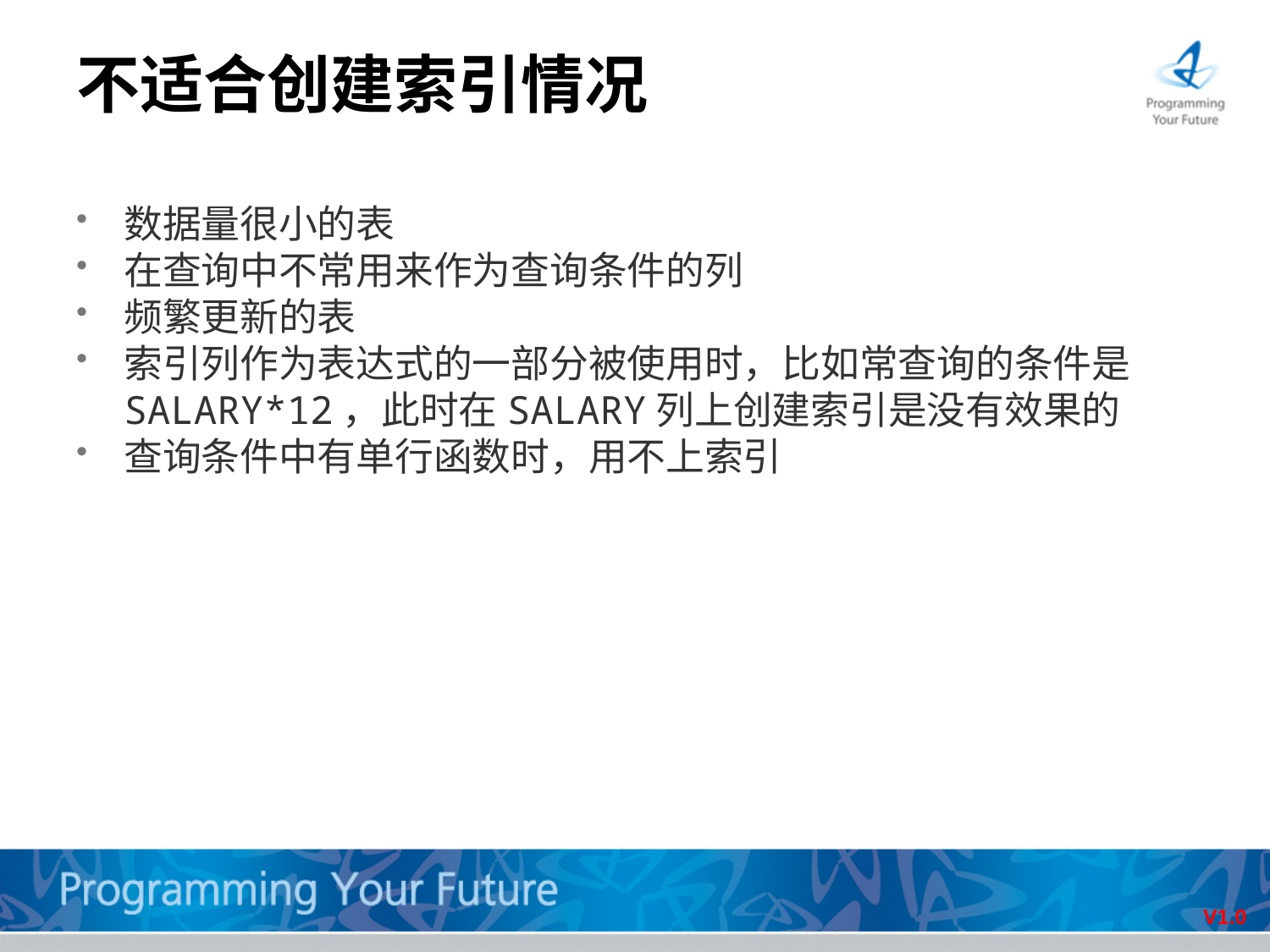

# 不适合创建索引情况
数据量很小的表
在查询中不常用来作为查询条件的列
频繁更新的表
索引列作为表达式的一部分被使用时，比如常查询的条件是SALARY*12，此时在SALARY列上创建索引是没有效果的
查询条件中有单行函数时，用不上索引